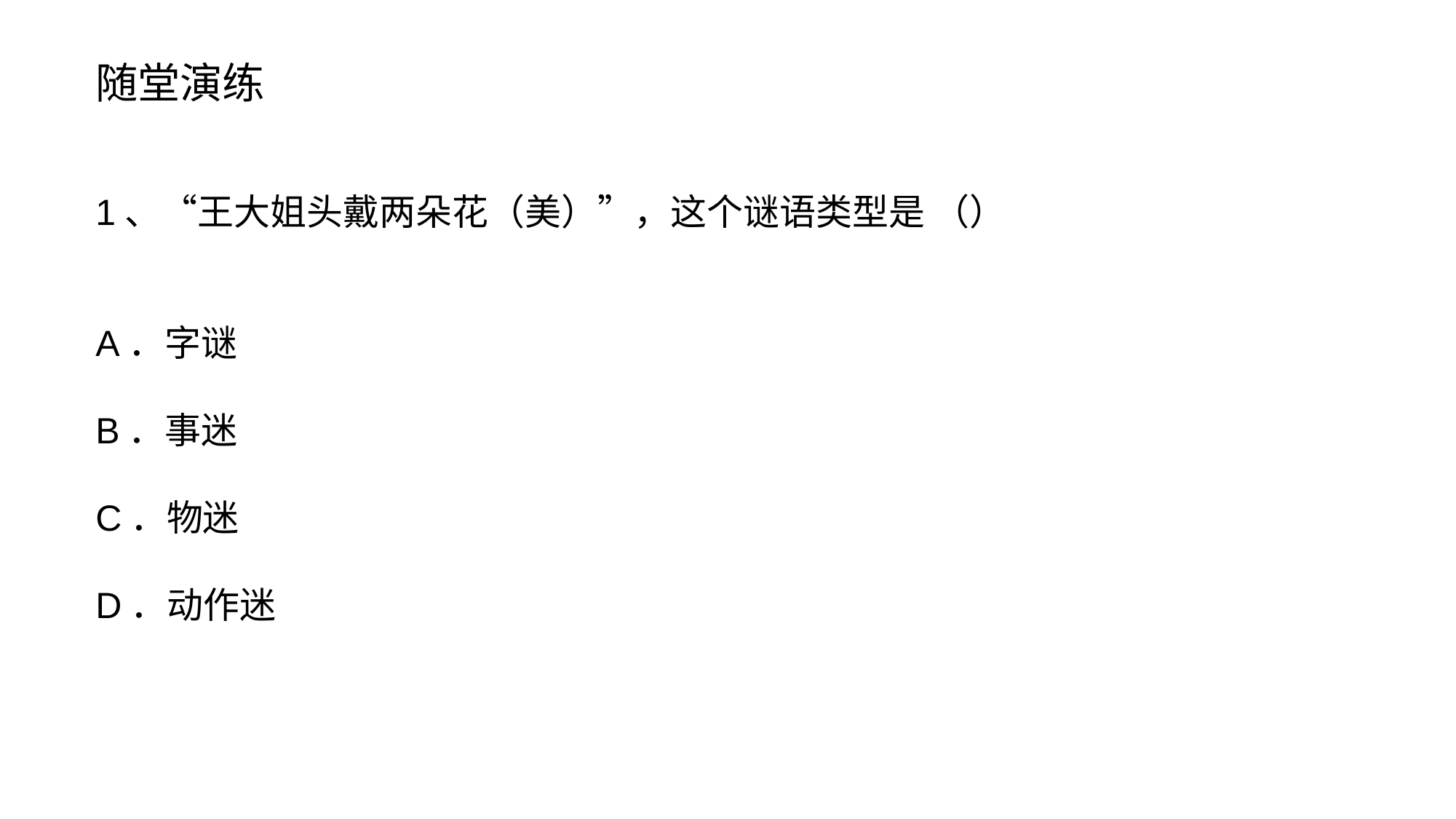

随堂演练
1、“王大姐头戴两朵花（美）”，这个谜语类型是 （）

A．字谜

B．事迷

C．物迷

D．动作迷